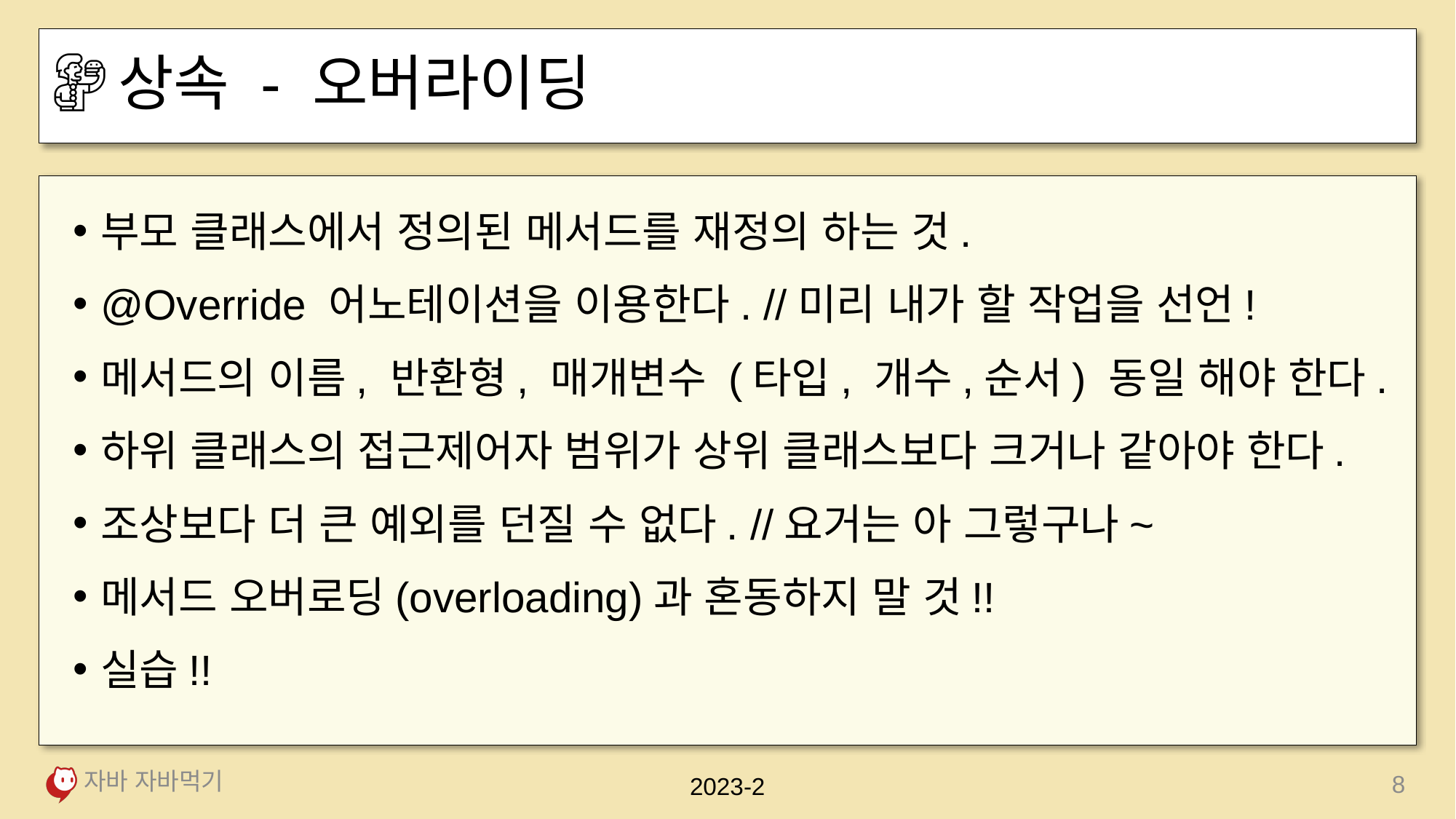

# 상속 - 오버라이딩
부모 클래스에서 정의된 메서드를 재정의 하는 것.
@Override 어노테이션을 이용한다. //미리 내가 할 작업을 선언!
메서드의 이름, 반환형, 매개변수 (타입, 개수,순서) 동일 해야 한다.
하위 클래스의 접근제어자 범위가 상위 클래스보다 크거나 같아야 한다.
조상보다 더 큰 예외를 던질 수 없다. //요거는 아 그렇구나~
메서드 오버로딩(overloading)과 혼동하지 말 것!!
실습!!
자바 자바먹기
8